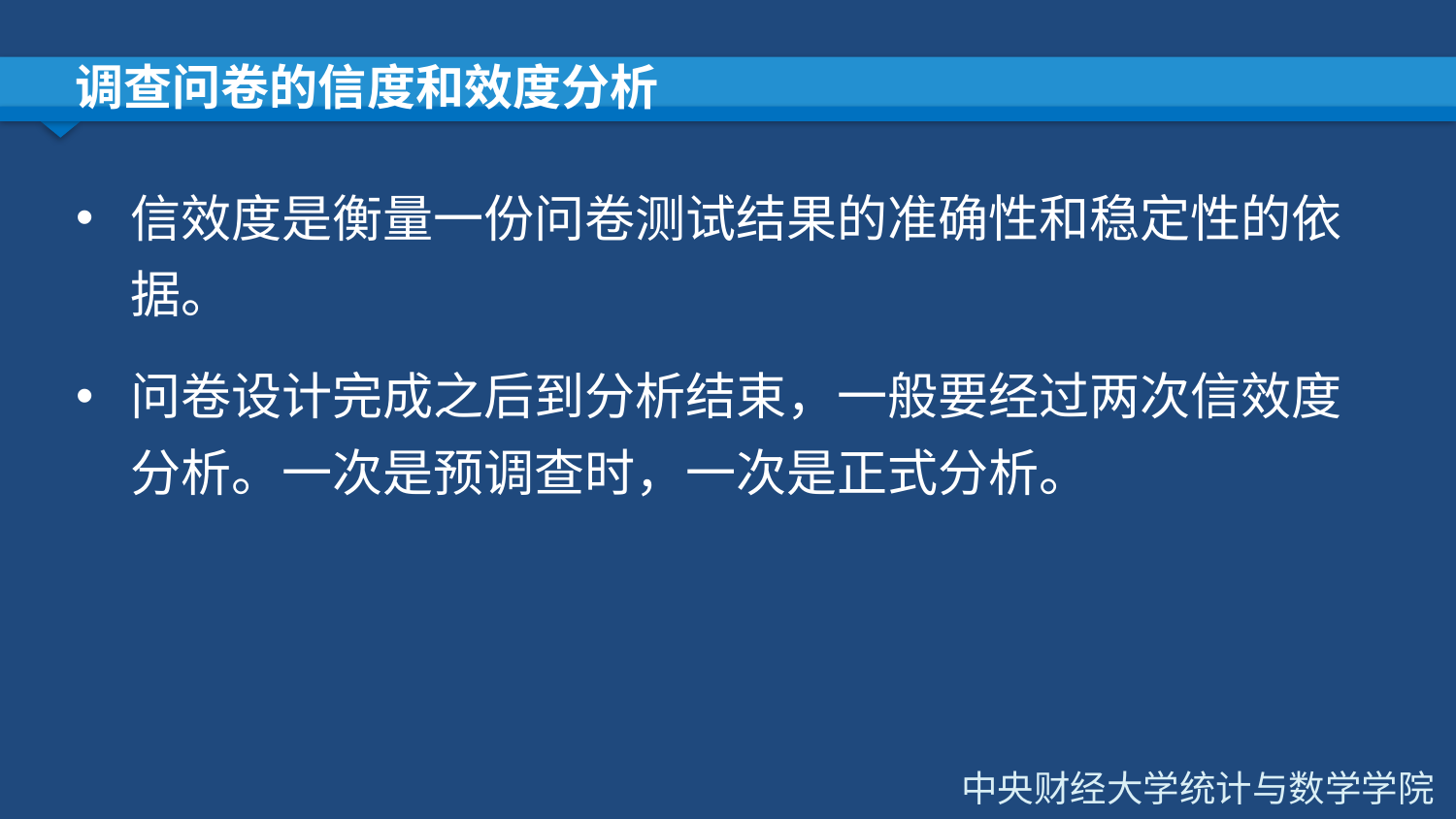

# 调查问卷的信度和效度分析
信效度是衡量一份问卷测试结果的准确性和稳定性的依据。
问卷设计完成之后到分析结束，一般要经过两次信效度分析。一次是预调查时，一次是正式分析。